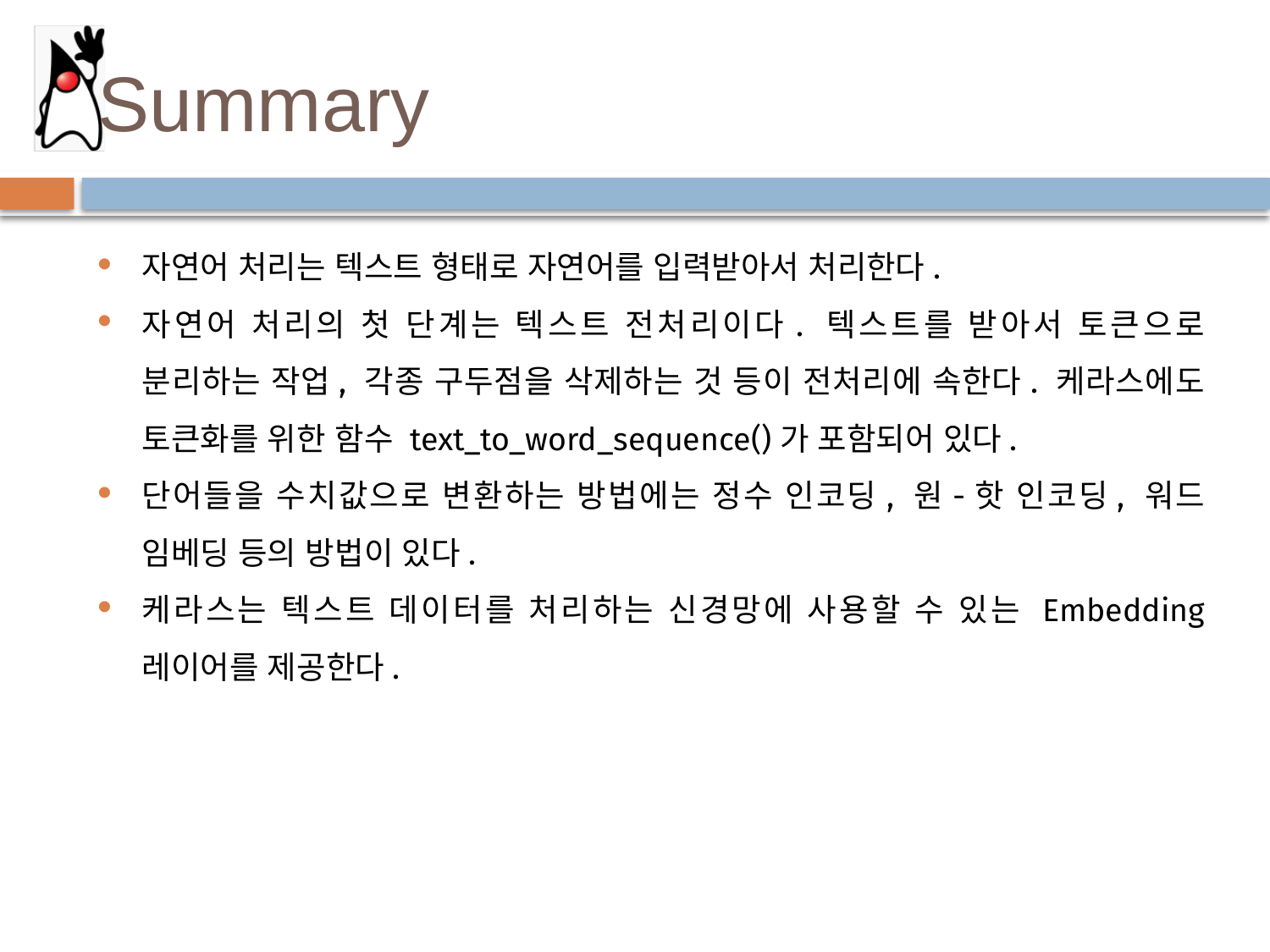

# Summary
자연어 처리는 텍스트 형태로 자연어를 입력받아서 처리한다.
자연어 처리의 첫 단계는 텍스트 전처리이다. 텍스트를 받아서 토큰으로 분리하는 작업, 각종 구두점을 삭제하는 것 등이 전처리에 속한다. 케라스에도 토큰화를 위한 함수 text_to_word_sequence()가 포함되어 있다.
단어들을 수치값으로 변환하는 방법에는 정수 인코딩, 원-핫 인코딩, 워드 임베딩 등의 방법이 있다.
케라스는 텍스트 데이터를 처리하는 신경망에 사용할 수 있는 Embedding 레이어를 제공한다.